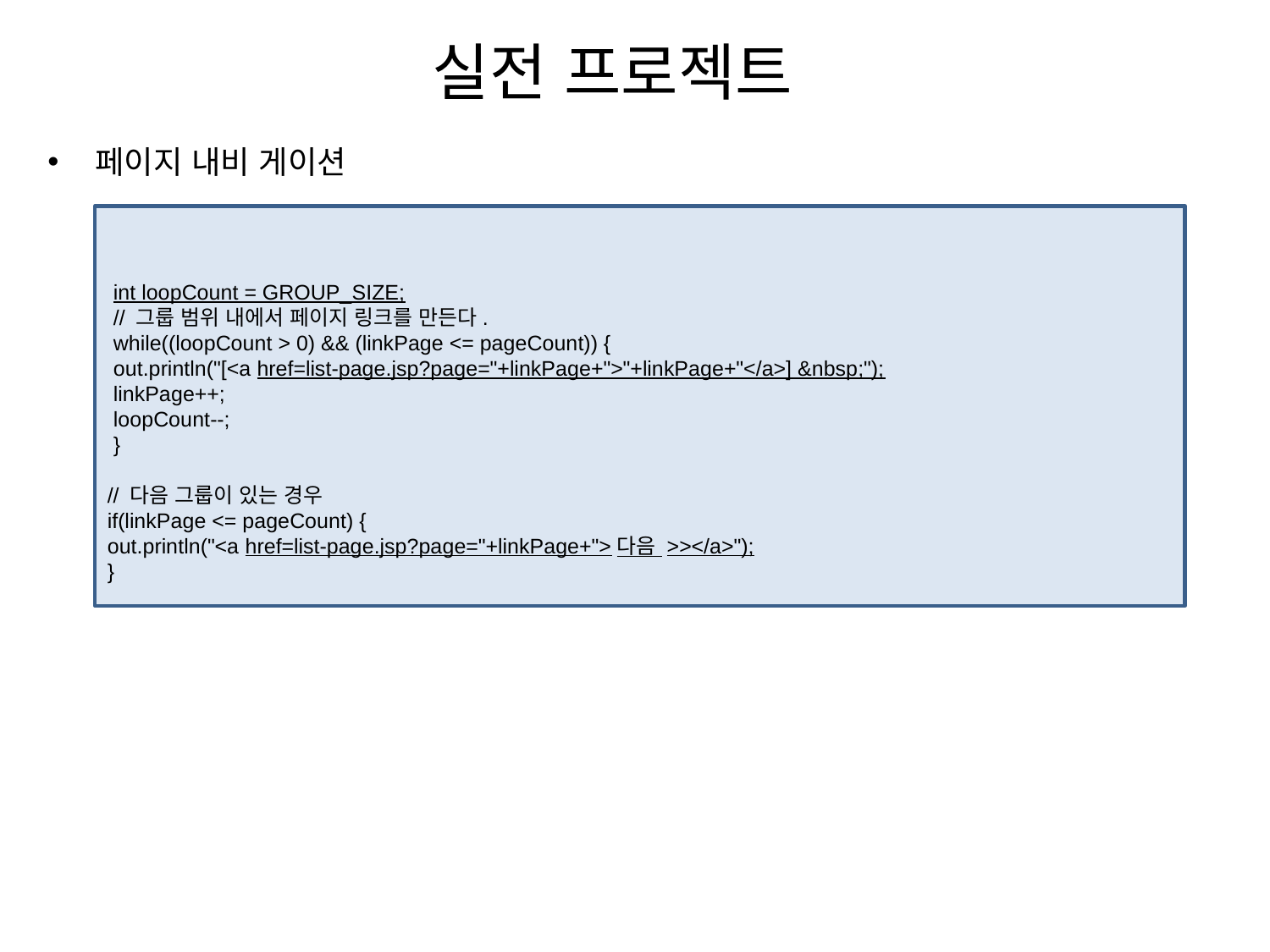

# 실전 프로젝트
페이지 내비 게이션

 int loopCount = GROUP_SIZE;
 // 그룹 범위 내에서 페이지 링크를 만든다.
 while((loopCount > 0) && (linkPage <= pageCount)) {
 out.println("[<a href=list-page.jsp?page="+linkPage+">"+linkPage+"</a>] &nbsp;");
 linkPage++;
 loopCount--;
 }

// 다음 그룹이 있는 경우
if(linkPage <= pageCount) {
out.println("<a href=list-page.jsp?page="+linkPage+">다음 >></a>");
}